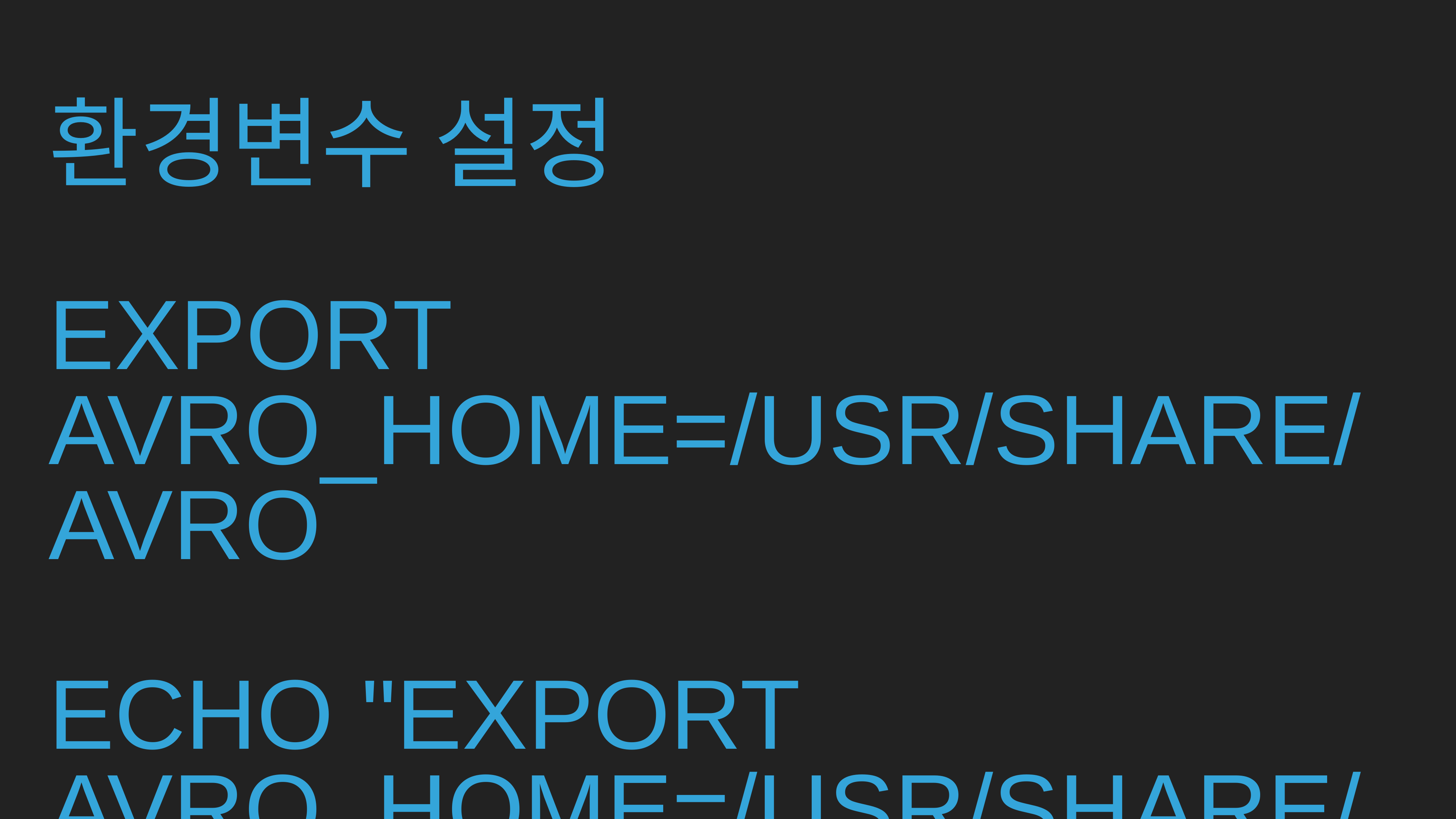

# 환경변수 설정

export AVRO_HOME=/usr/share/avro

echo "export AVRO_HOME=/usr/share/avro" > /etc/profile.d/avro.sh